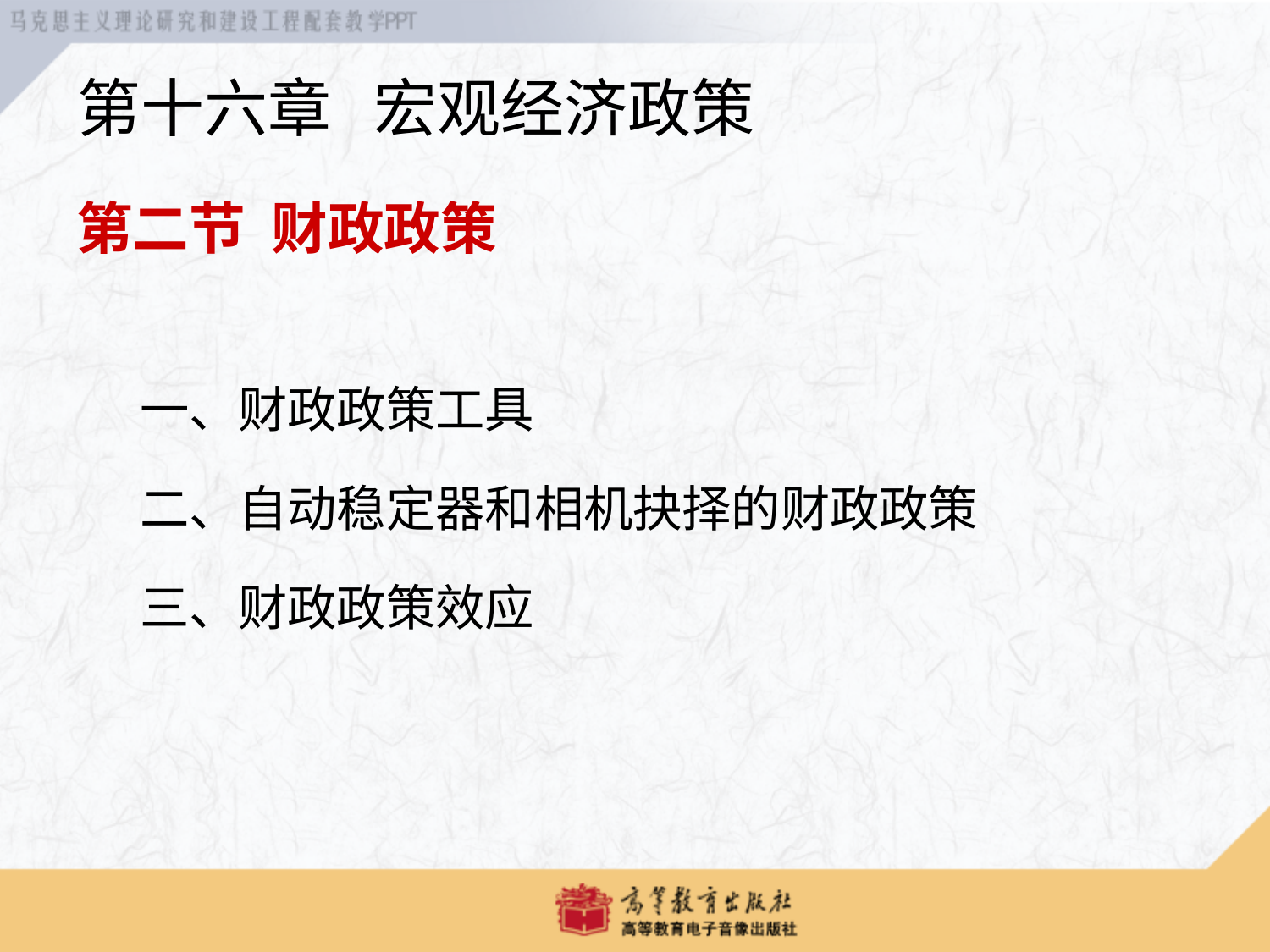

# 第十六章   宏观经济政策
第二节  财政政策

一、财政政策工具
二、自动稳定器和相机抉择的财政政策
三、财政政策效应